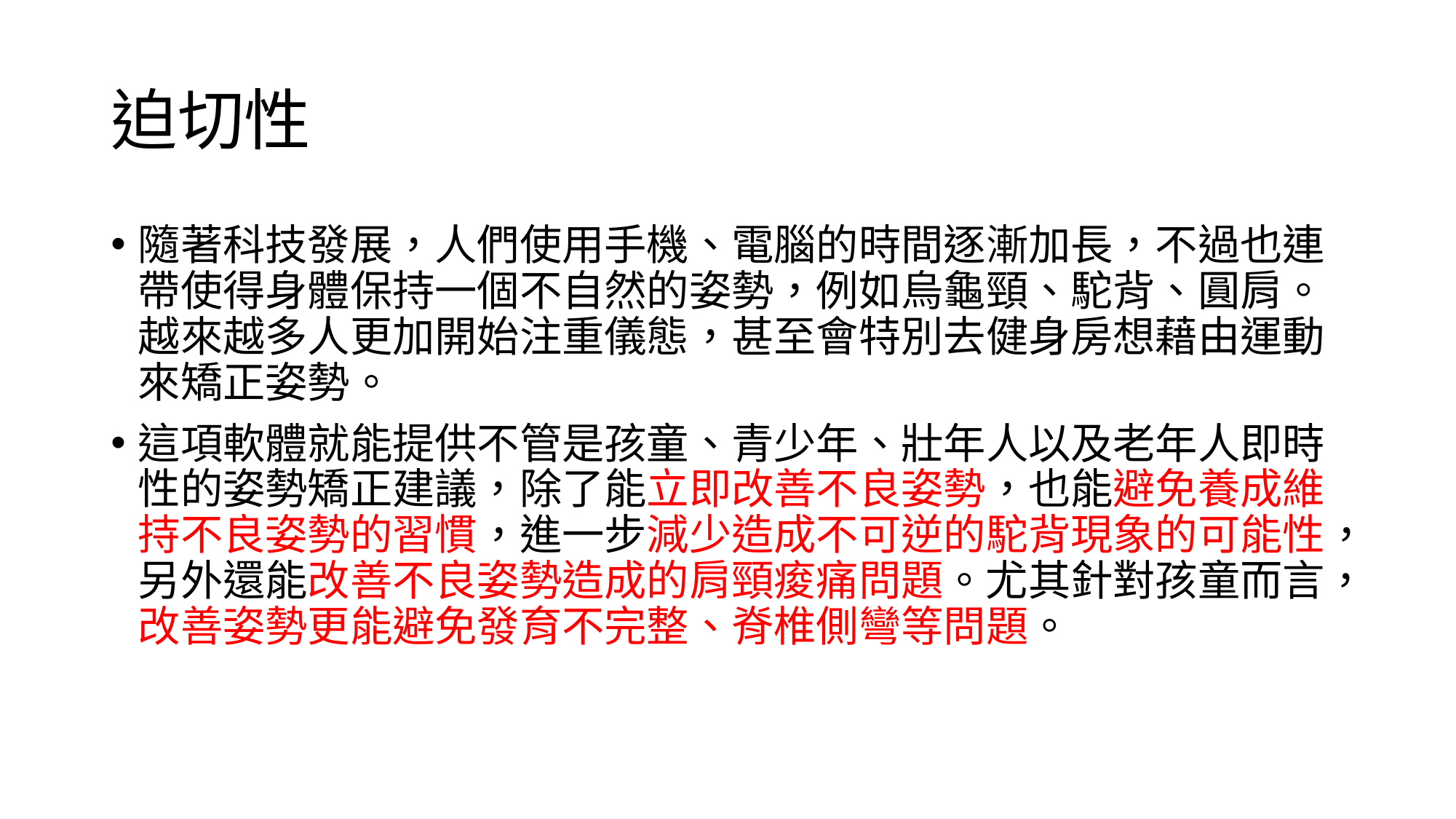

# 迫切性
隨著科技發展，人們使用手機、電腦的時間逐漸加長，不過也連帶使得身體保持一個不自然的姿勢，例如烏龜頸、駝背、圓肩。越來越多人更加開始注重儀態，甚至會特別去健身房想藉由運動來矯正姿勢。
這項軟體就能提供不管是孩童、青少年、壯年人以及老年人即時性的姿勢矯正建議，除了能立即改善不良姿勢，也能避免養成維持不良姿勢的習慣，進一步減少造成不可逆的駝背現象的可能性，另外還能改善不良姿勢造成的肩頸痠痛問題。尤其針對孩童而言，改善姿勢更能避免發育不完整、脊椎側彎等問題。